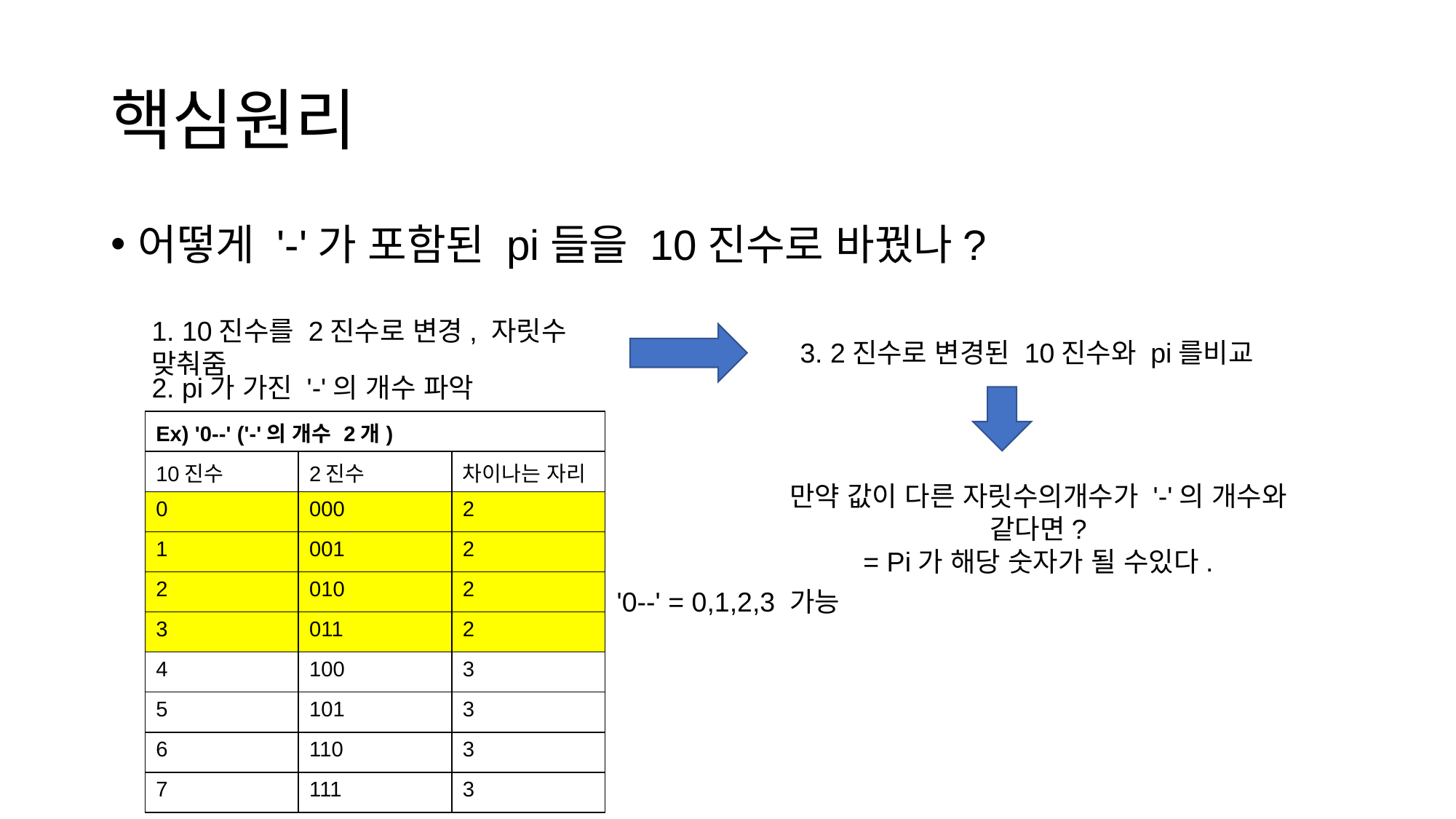

# 핵심원리
어떻게 '-'가 포함된 pi들을 10진수로 바꿨나?

1. 10진수를 2진수로 변경, 자릿수 맞춰줌

3. 2진수로 변경된 10진수와 pi를비교
2. pi가 가진 '-'의 개수 파악

| Ex) '0--' ('-'의 개수 2개) |  |  |
| --- | --- | --- |
| 10진수 | 2진수 | 차이나는 자리 |
| 0 | 000 | 2 |
| 1 | 001 | 2 |
| 2 | 010 | 2 |
| 3 | 011 | 2 |
| 4 | 100 | 3 |
| 5 | 101 | 3 |
| 6 | 110 | 3 |
| 7 | 111 | 3 |
만약 값이 다른 자릿수의개수가 '-'의 개수와 같다면?
= Pi가 해당 숫자가 될 수있다.
'0--' = 0,1,2,3 가능